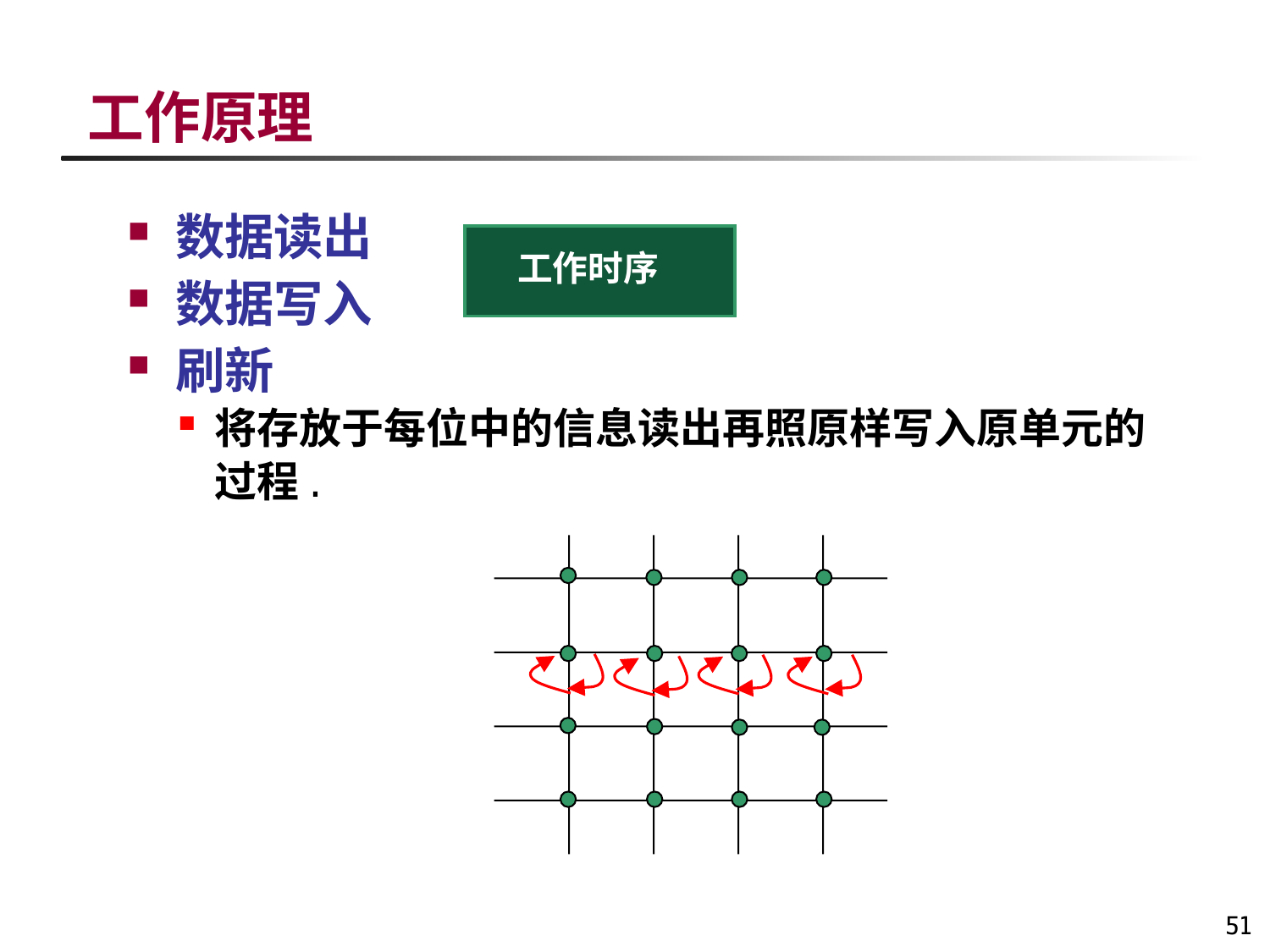

# 工作原理
数据读出
数据写入
刷新
将存放于每位中的信息读出再照原样写入原单元的过程.

工作时序

51